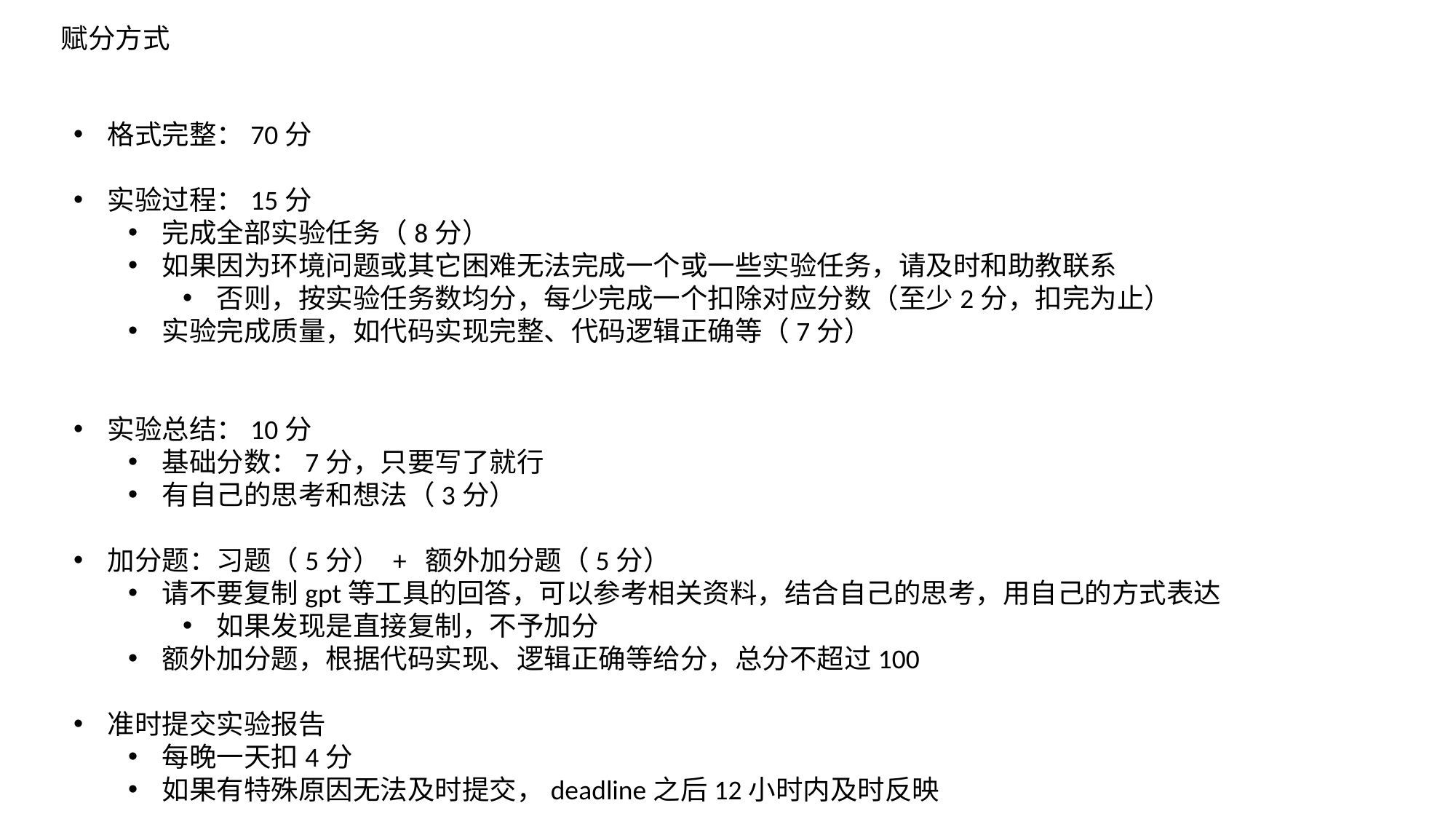

赋分方式
格式完整：70分

实验过程：15分
完成全部实验任务（8分）
如果因为环境问题或其它困难无法完成一个或一些实验任务，请及时和助教联系
否则，按实验任务数均分，每少完成一个扣除对应分数（至少2分，扣完为止）
实验完成质量，如代码实现完整、代码逻辑正确等（7分）

实验总结：10分
基础分数：7分，只要写了就行
有自己的思考和想法（3分）

加分题：习题（5分） +  额外加分题（5分）
请不要复制gpt等工具的回答，可以参考相关资料，结合自己的思考，用自己的方式表达
如果发现是直接复制，不予加分
额外加分题，根据代码实现、逻辑正确等给分，总分不超过100

准时提交实验报告
每晚一天扣4分
如果有特殊原因无法及时提交，deadline之后12小时内及时反映